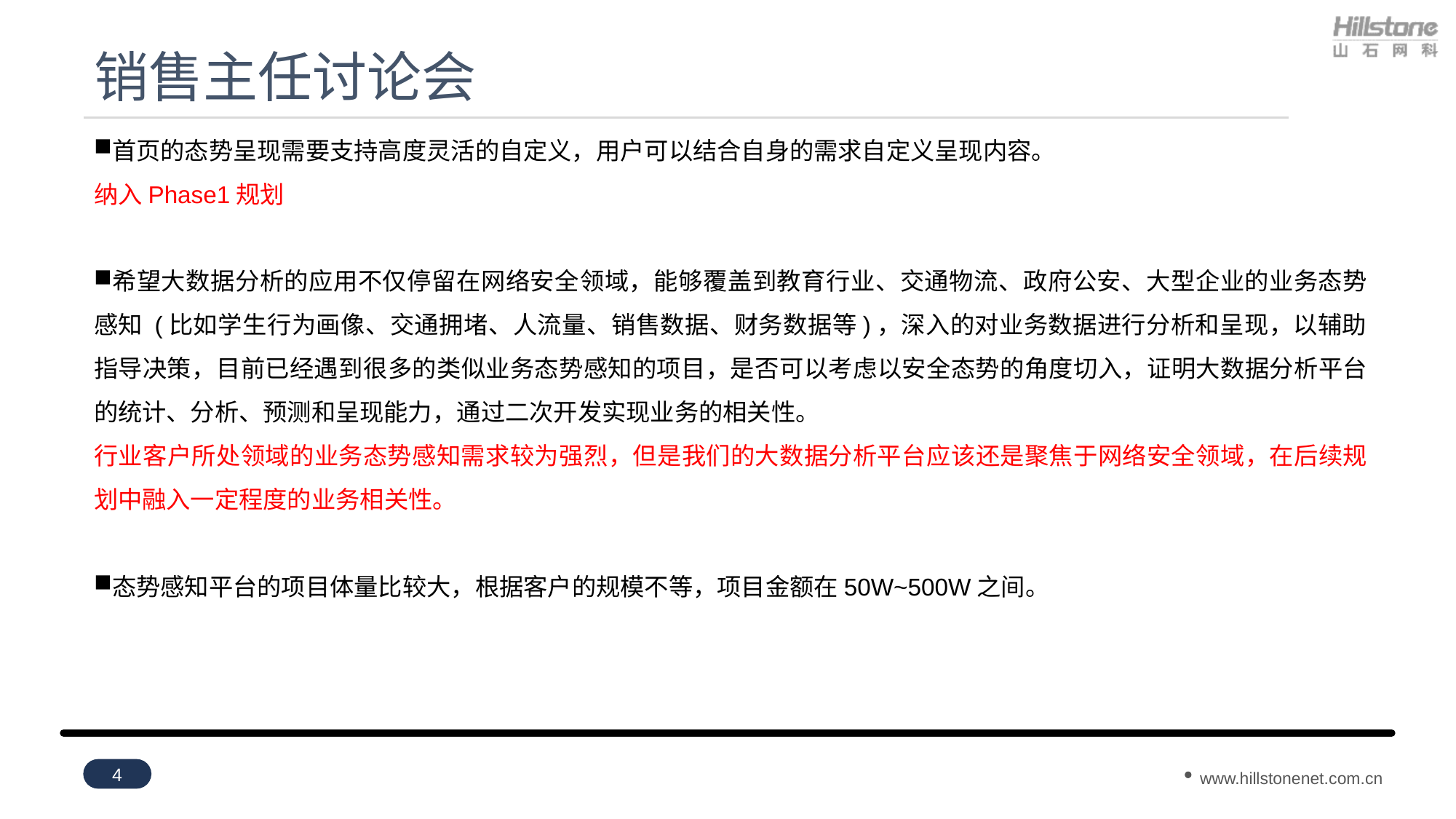

# 销售主任讨论会
首页的态势呈现需要支持高度灵活的自定义，用户可以结合自身的需求自定义呈现内容。
纳入Phase1规划

希望大数据分析的应用不仅停留在网络安全领域，能够覆盖到教育行业、交通物流、政府公安、大型企业的业务态势感知 (比如学生行为画像、交通拥堵、人流量、销售数据、财务数据等)，深入的对业务数据进行分析和呈现，以辅助指导决策，目前已经遇到很多的类似业务态势感知的项目，是否可以考虑以安全态势的角度切入，证明大数据分析平台的统计、分析、预测和呈现能力，通过二次开发实现业务的相关性。
行业客户所处领域的业务态势感知需求较为强烈，但是我们的大数据分析平台应该还是聚焦于网络安全领域，在后续规划中融入一定程度的业务相关性。

态势感知平台的项目体量比较大，根据客户的规模不等，项目金额在50W~500W之间。

4